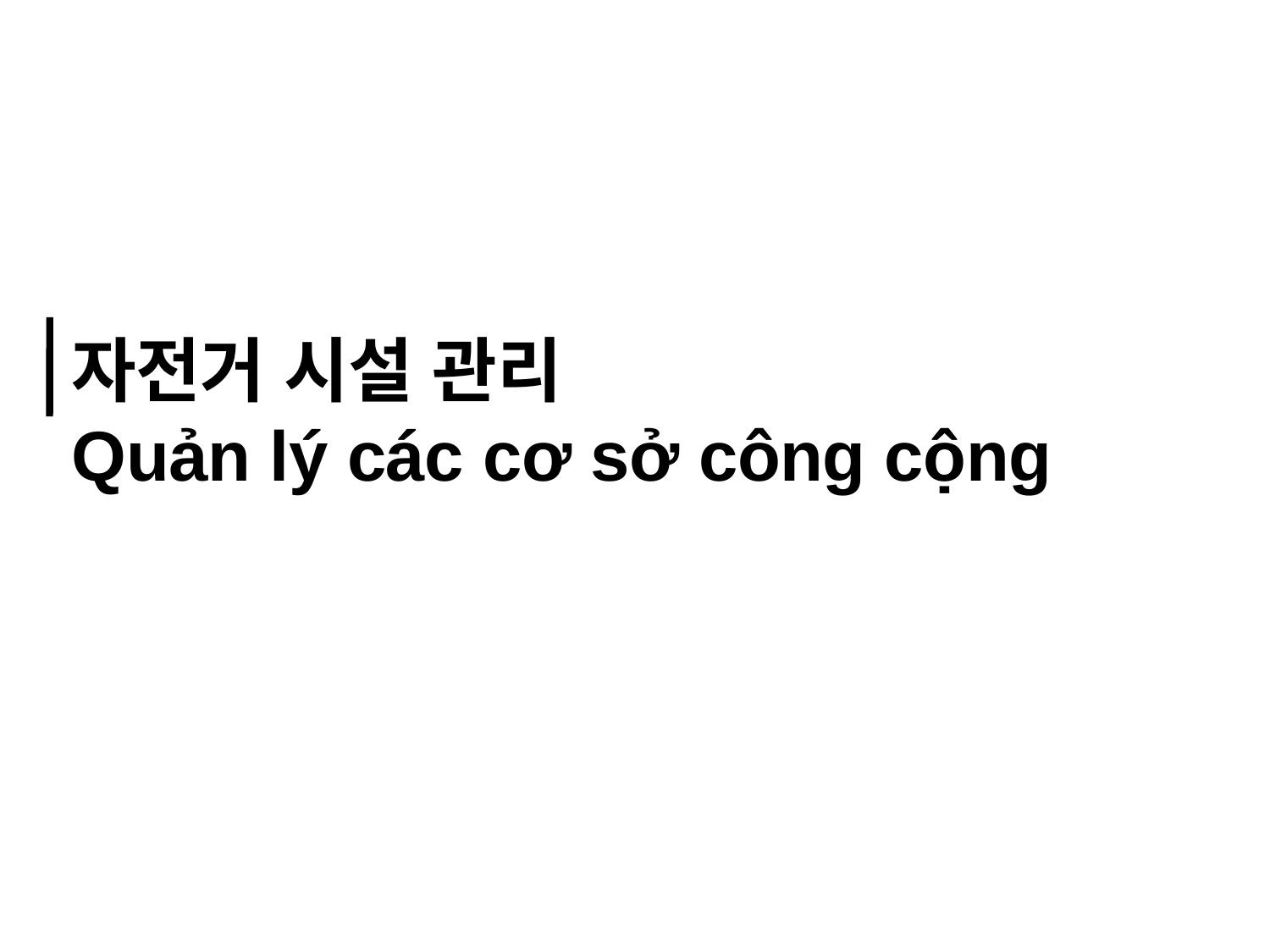

자전거 시설 관리
Quản lý các cơ sở công cộng